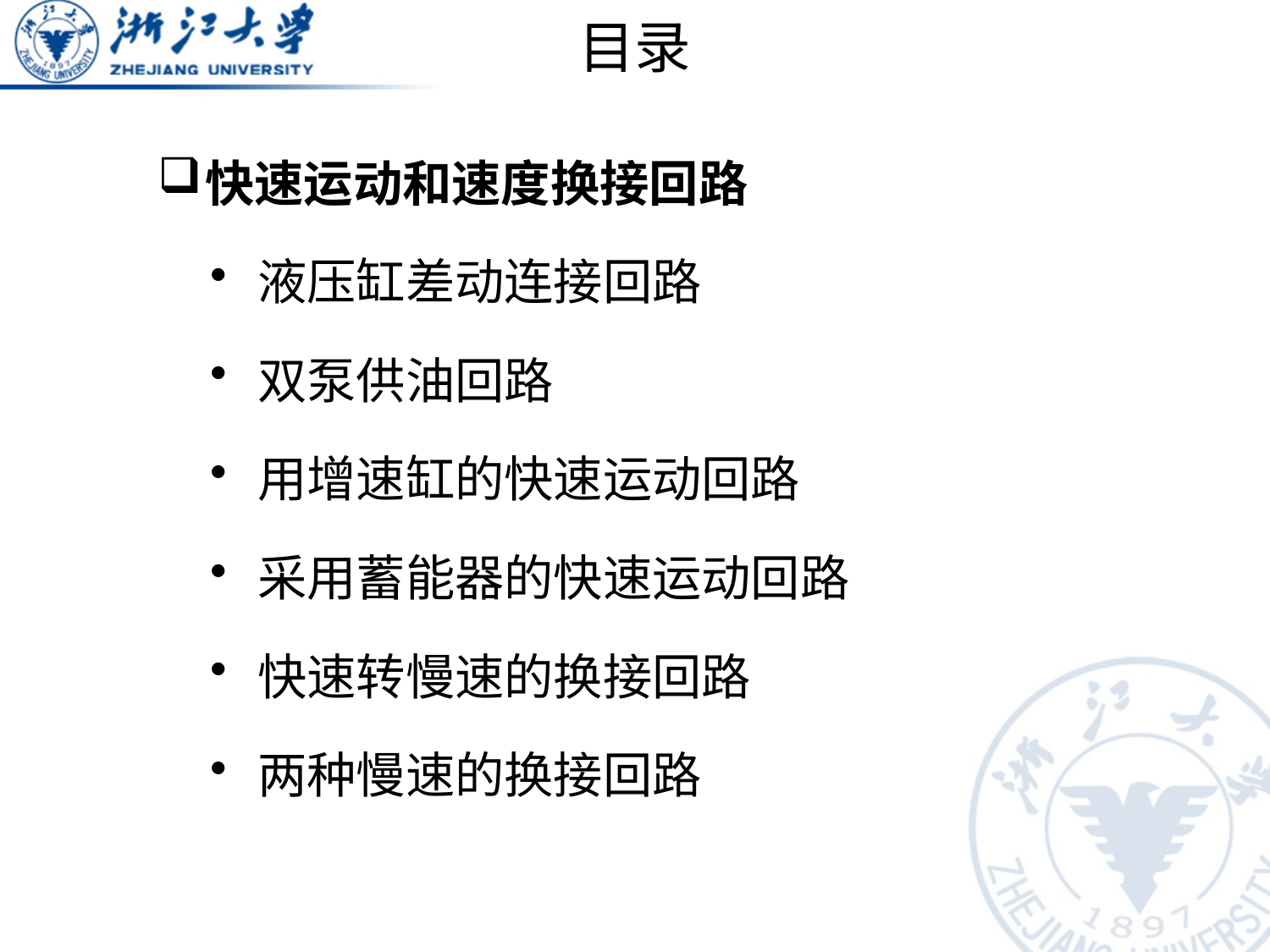

# 目录
快速运动和速度换接回路
液压缸差动连接回路
双泵供油回路
用增速缸的快速运动回路
采用蓄能器的快速运动回路
快速转慢速的换接回路
两种慢速的换接回路